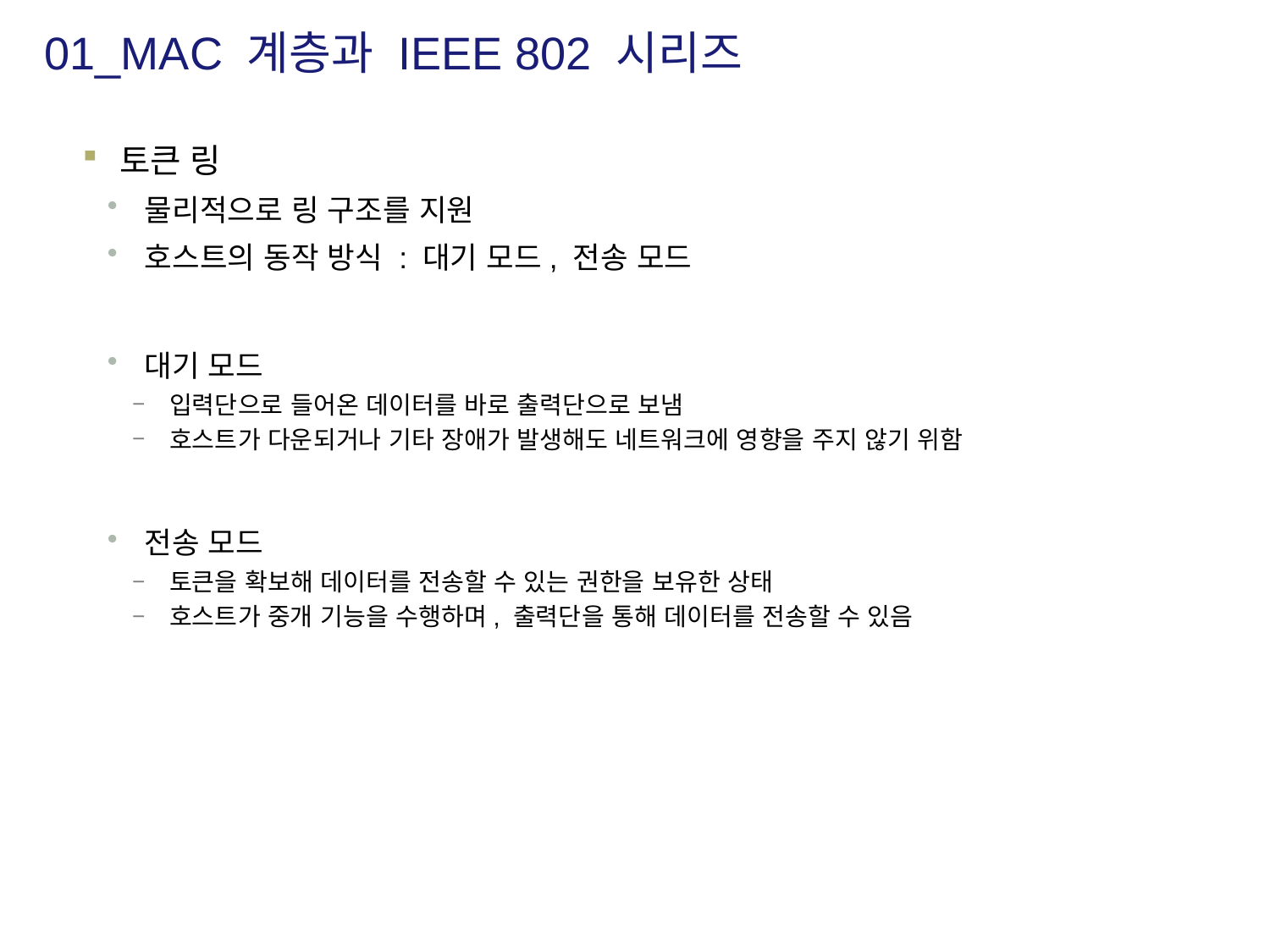

# 01_MAC 계층과 IEEE 802 시리즈
토큰 링
물리적으로 링 구조를 지원
호스트의 동작 방식 : 대기 모드, 전송 모드

대기 모드
입력단으로 들어온 데이터를 바로 출력단으로 보냄
호스트가 다운되거나 기타 장애가 발생해도 네트워크에 영향을 주지 않기 위함

전송 모드
토큰을 확보해 데이터를 전송할 수 있는 권한을 보유한 상태
호스트가 중개 기능을 수행하며, 출력단을 통해 데이터를 전송할 수 있음